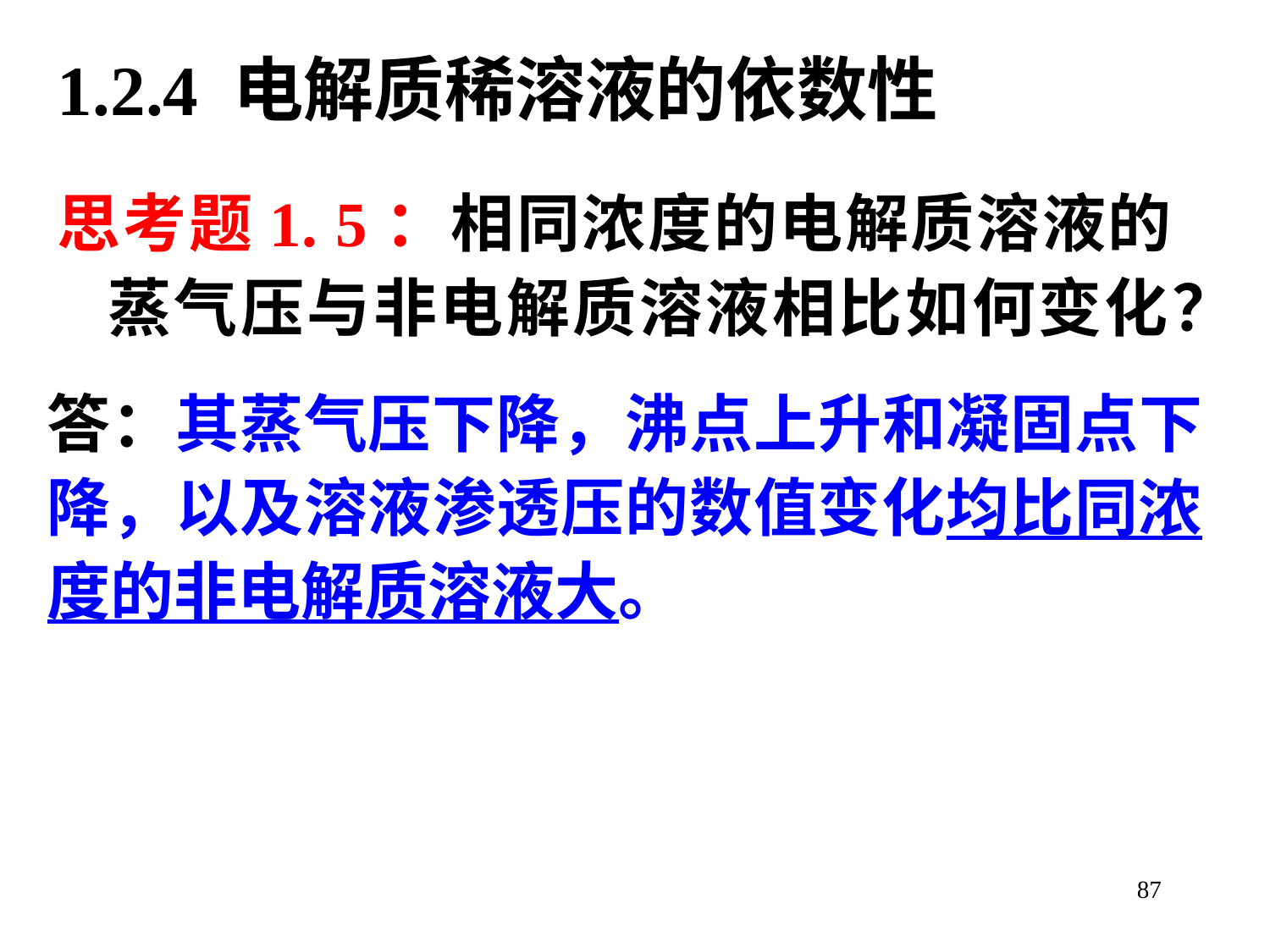

1.2.4 电解质稀溶液的依数性
思考题1. 5：相同浓度的电解质溶液的蒸气压与非电解质溶液相比如何变化？
答：其蒸气压下降，沸点上升和凝固点下降，以及溶液渗透压的数值变化均比同浓度的非电解质溶液大。
87